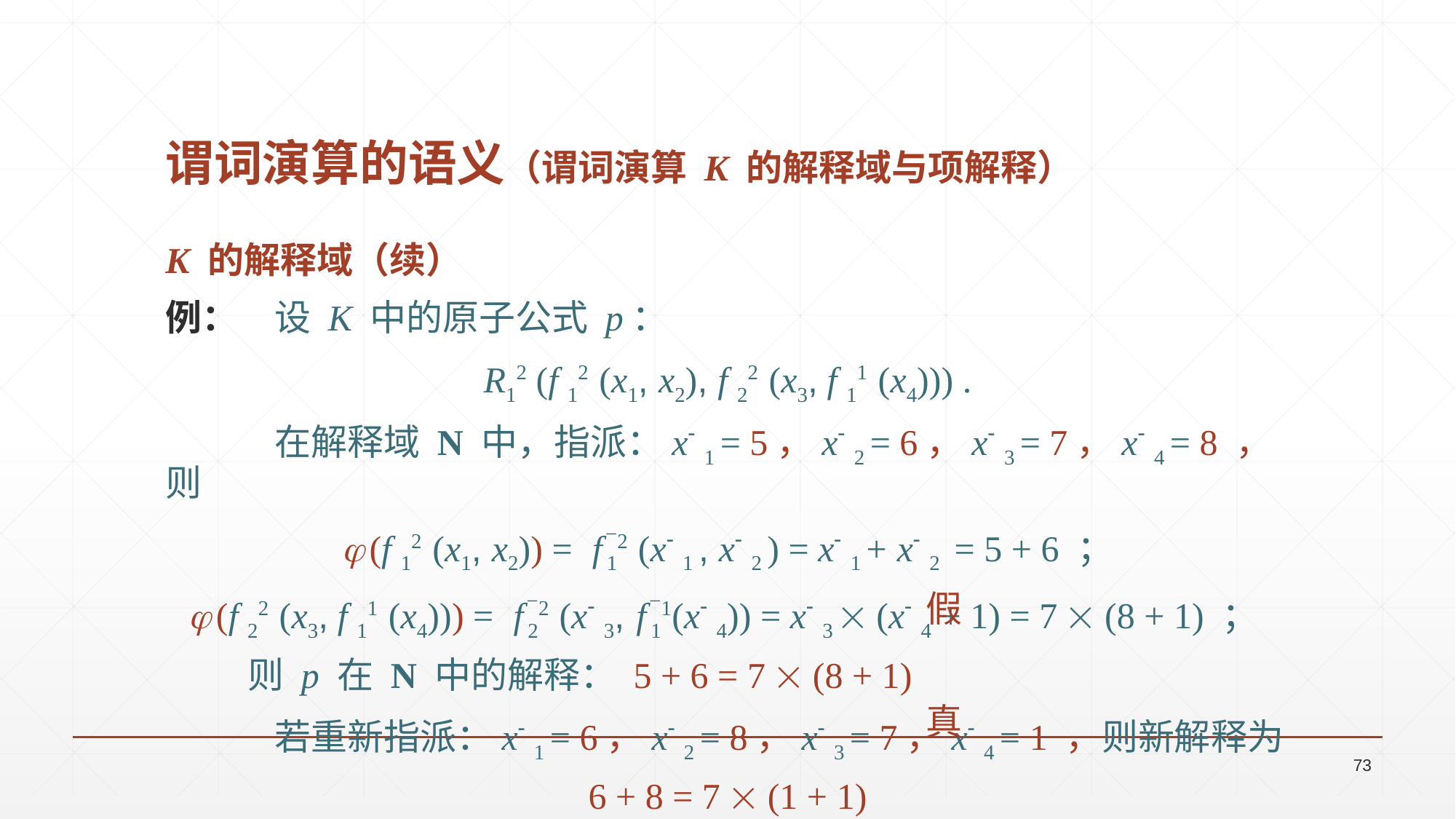

# 谓词演算的语义（谓词演算 K 的解释域与项解释）
K 的解释域（续）
例：	设 K 中的原子公式 p：
R12 (f 12  (x1, x2), f 22  (x3, f 11  (x4))) .
	在解释域 N 中，指派：x− 1 = 5，x− 2 = 6，x− 3 = 7，x− 4 = 8 ，则
ϕ (f 12  (x1, x2)) =   f −     12 (x− 1 , x− 2 ) = x− 1 + x− 2  = 5 + 6 ；
ϕ (f 22  (x3, f 11  (x4))) =   f −     22 (x− 3,  f −     11(x− 4)) = x− 3 × (x− 4 + 1) = 7 × (8 + 1) ；
         则 p 在 N 中的解释： 5 + 6 = 7 × (8 + 1)
	若重新指派：x− 1 = 6，x− 2 = 8，x− 3 = 7，x− 4 = 1 ，则新解释为
6 + 8 = 7 × (1 + 1)
假
真
73